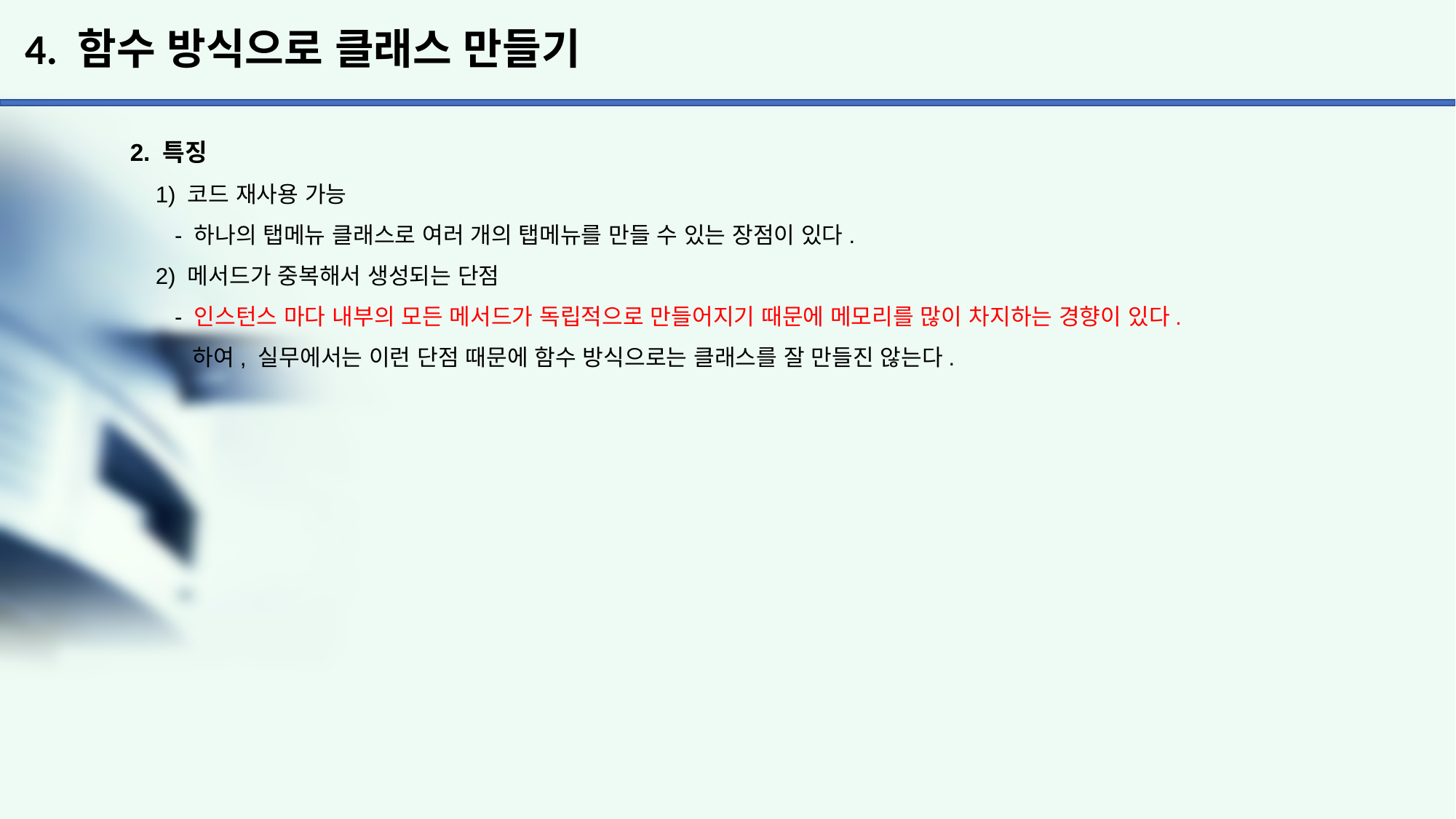

# 4. 함수 방식으로 클래스 만들기
2. 특징
    1) 코드 재사용 가능
       - 하나의 탭메뉴 클래스로 여러 개의 탭메뉴를 만들 수 있는 장점이 있다.
    2) 메서드가 중복해서 생성되는 단점
       - 인스턴스 마다 내부의 모든 메서드가 독립적으로 만들어지기 때문에 메모리를 많이 차지하는 경향이 있다.
         하여, 실무에서는 이런 단점 때문에 함수 방식으로는 클래스를 잘 만들진 않는다.